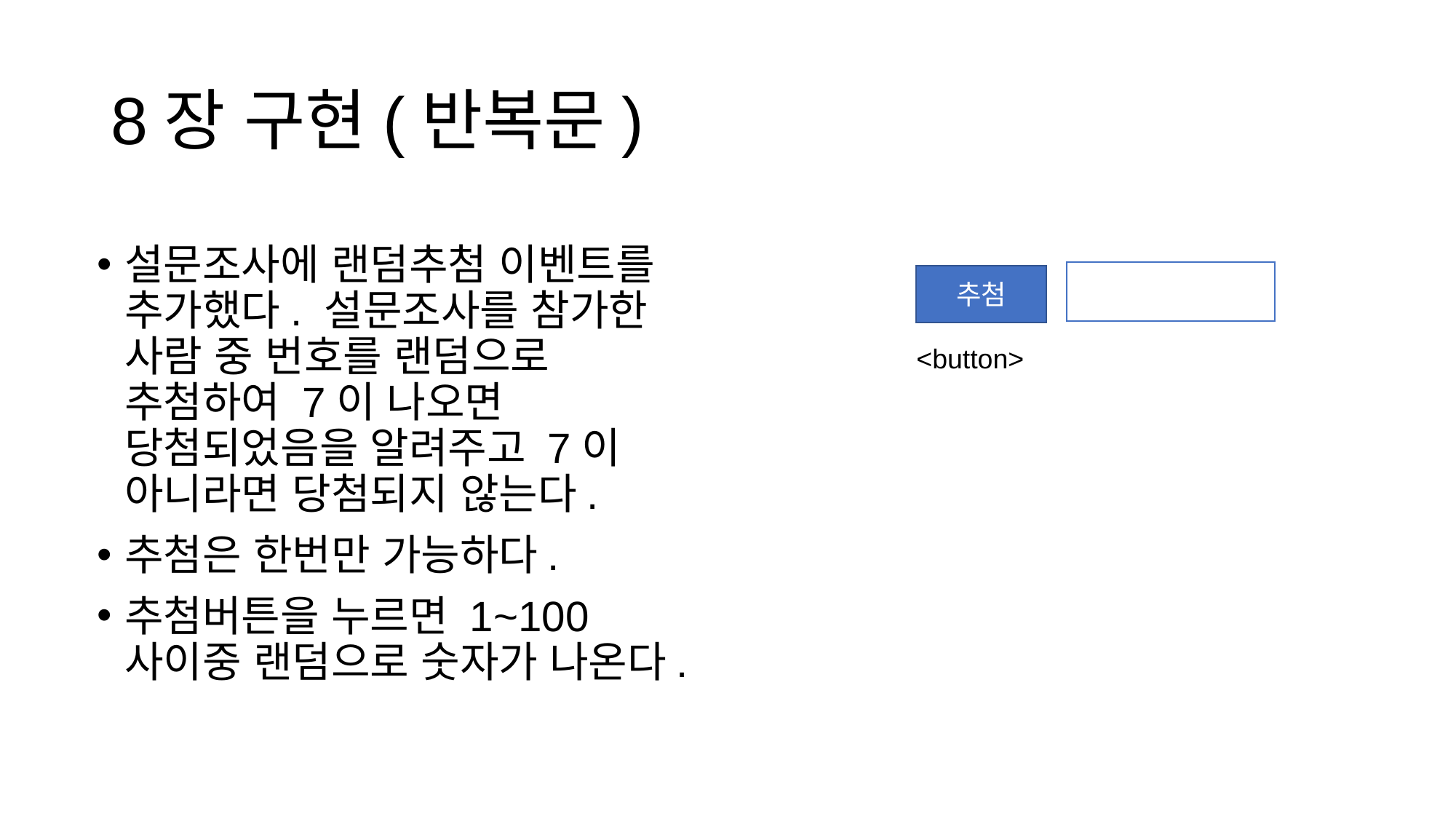

# 8장 구현(반복문)

설문조사에 랜덤추첨 이벤트를 추가했다. 설문조사를 참가한 사람 중 번호를 랜덤으로 추첨하여 7이 나오면 당첨되었음을 알려주고 7이 아니라면 당첨되지 않는다.
추첨은 한번만 가능하다.
추첨버튼을 누르면 1~100사이중 랜덤으로 숫자가 나온다.

추첨
<button>